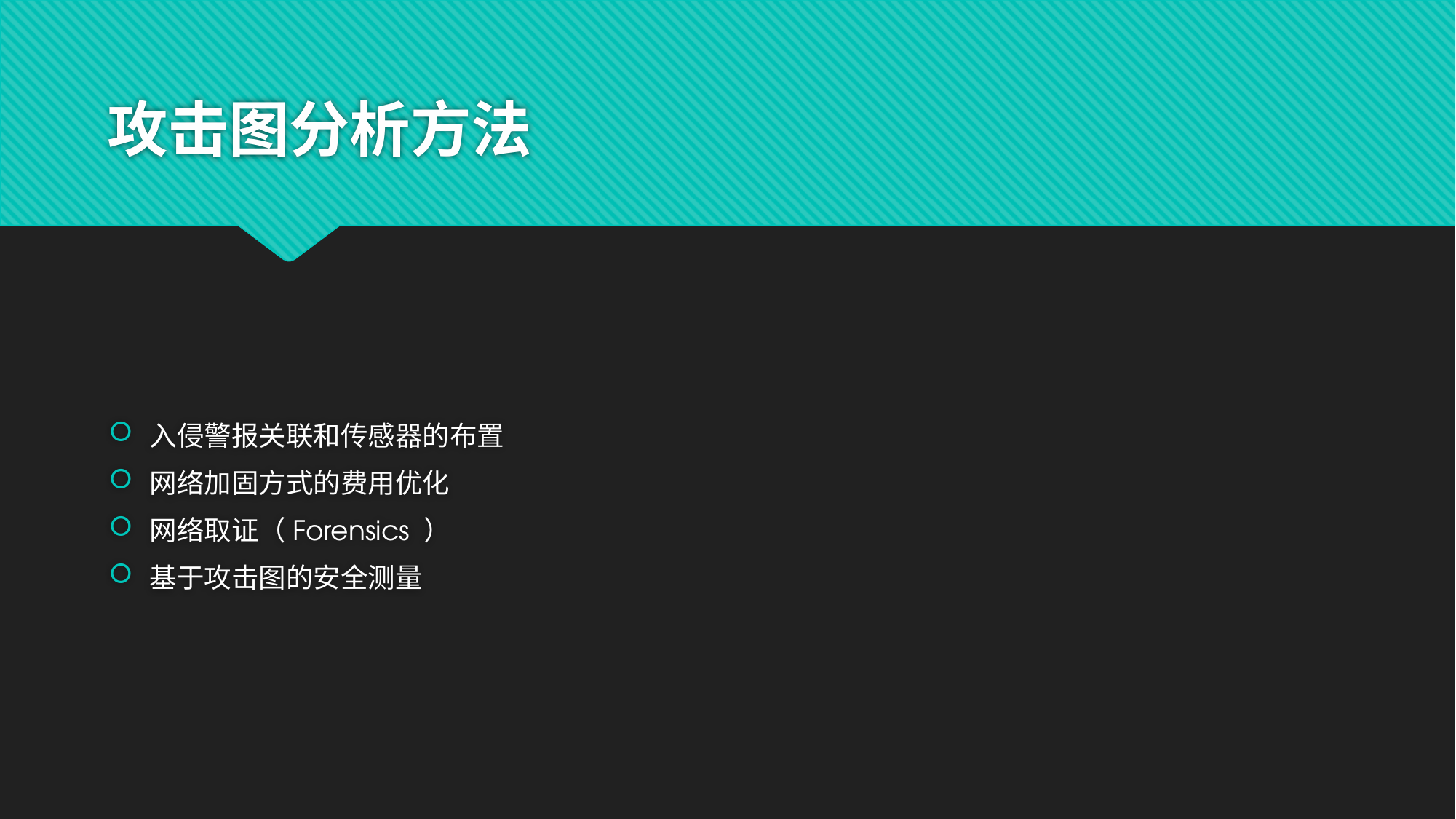

# 攻击图分析方法

入侵警报关联和传感器的布置
网络加固方式的费用优化
网络取证（Forensics ）
基于攻击图的安全测量